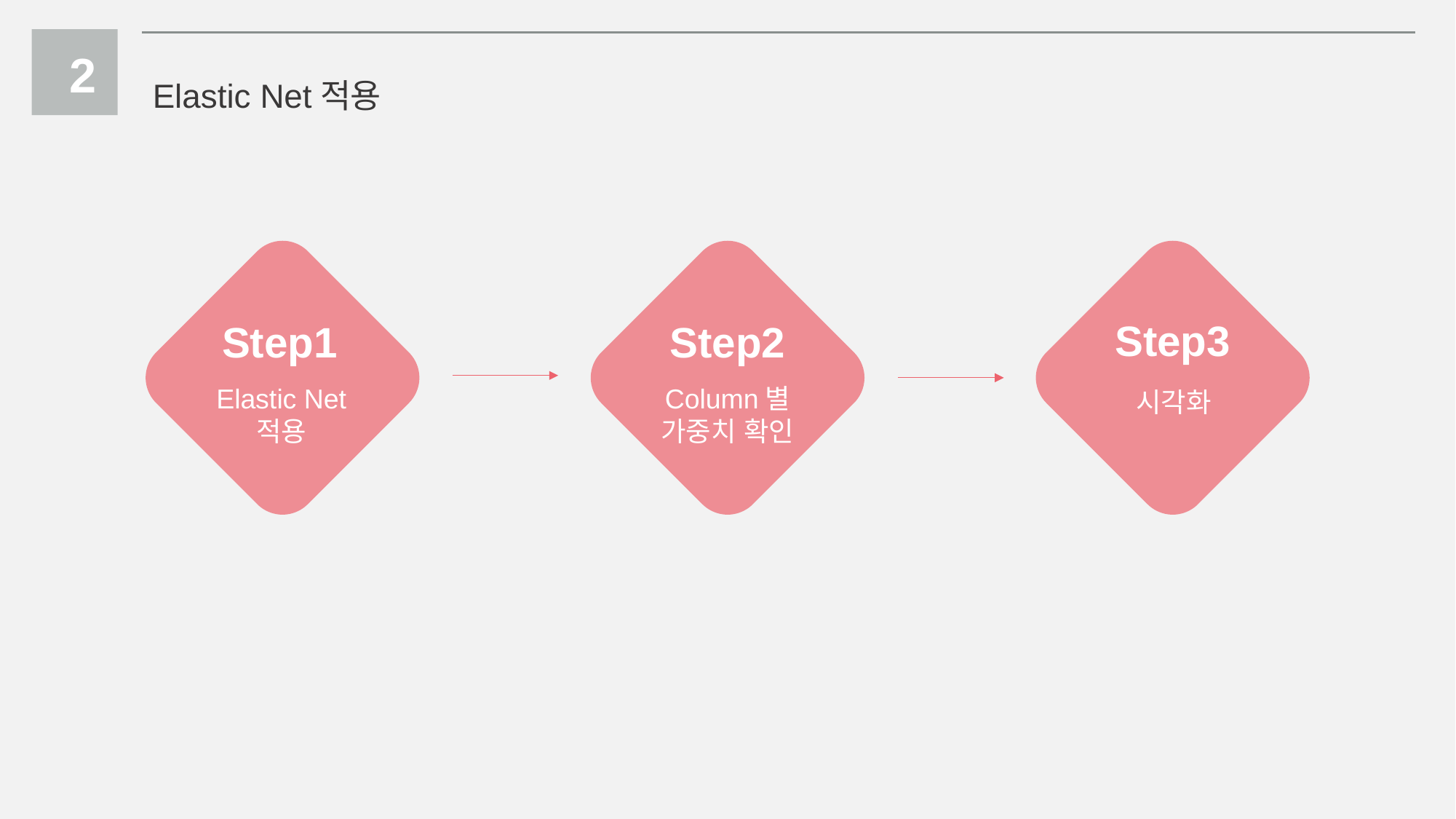

2
Elastic Net적용

Step3
Step1
Step2
Elastic Net
적용
Column별
가중치 확인
시각화